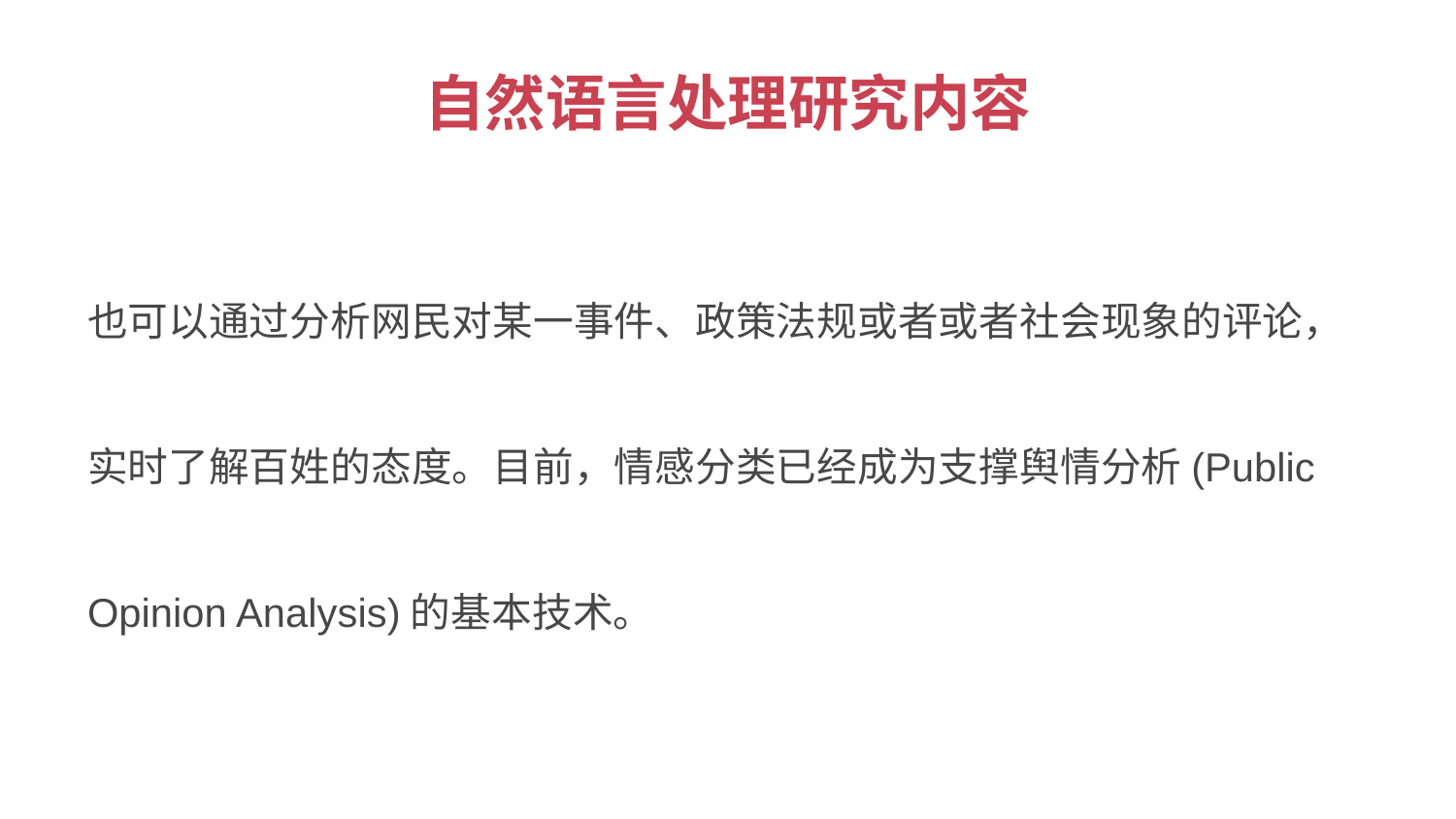

# 自然语言处理研究内容
也可以通过分析网民对某一事件、政策法规或者或者社会现象的评论，实时了解百姓的态度。目前，情感分类已经成为支撑舆情分析(Public Opinion Analysis)的基本技术。